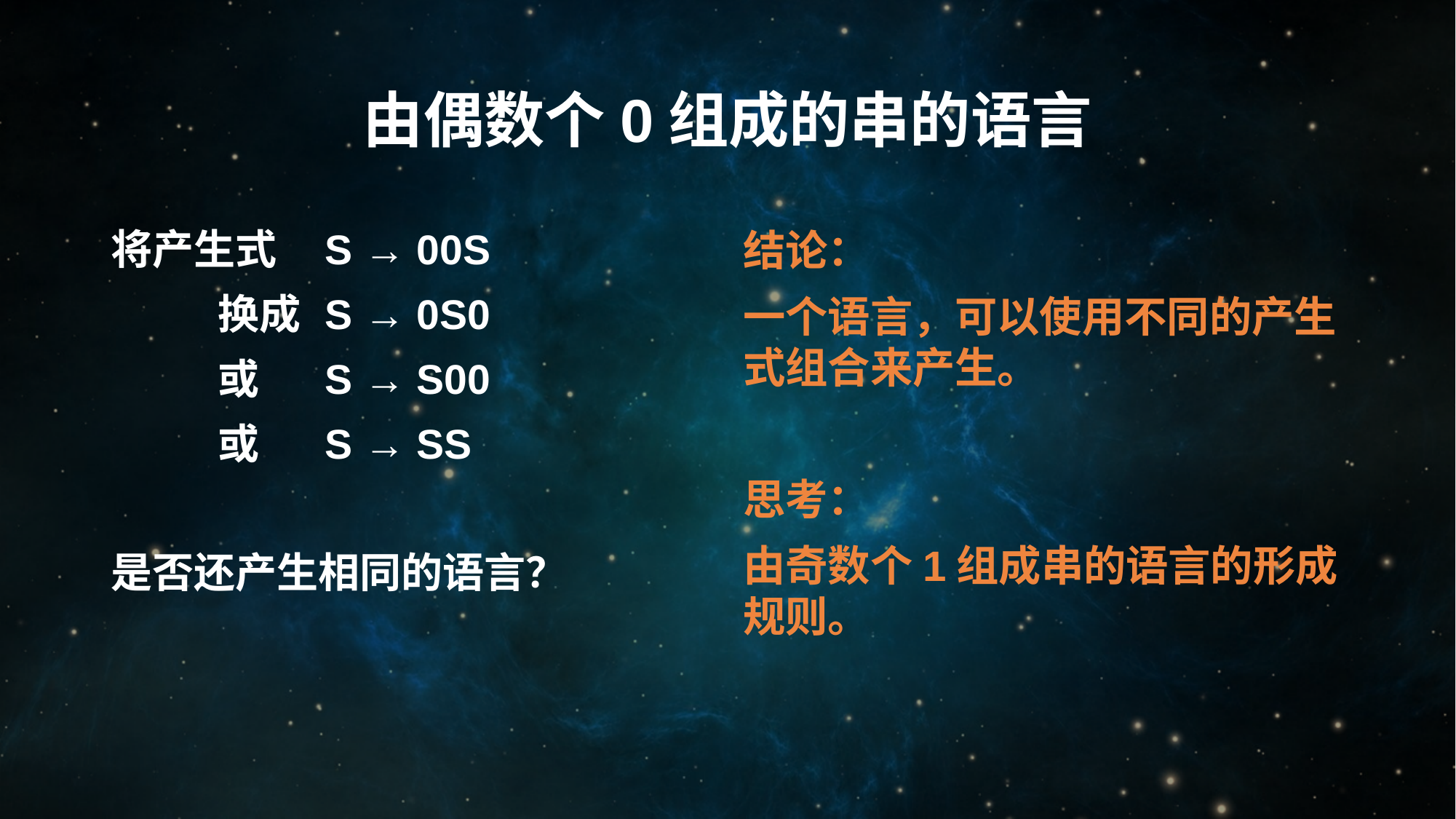

# 由偶数个0组成的串的语言
将产生式		S → 00S
		换成		S → 0S0
			或		S → S00
			或		S → SS

是否还产生相同的语言？

结论：
一个语言，可以使用不同的产生式组合来产生。

思考：
由奇数个1组成串的语言的形成规则。